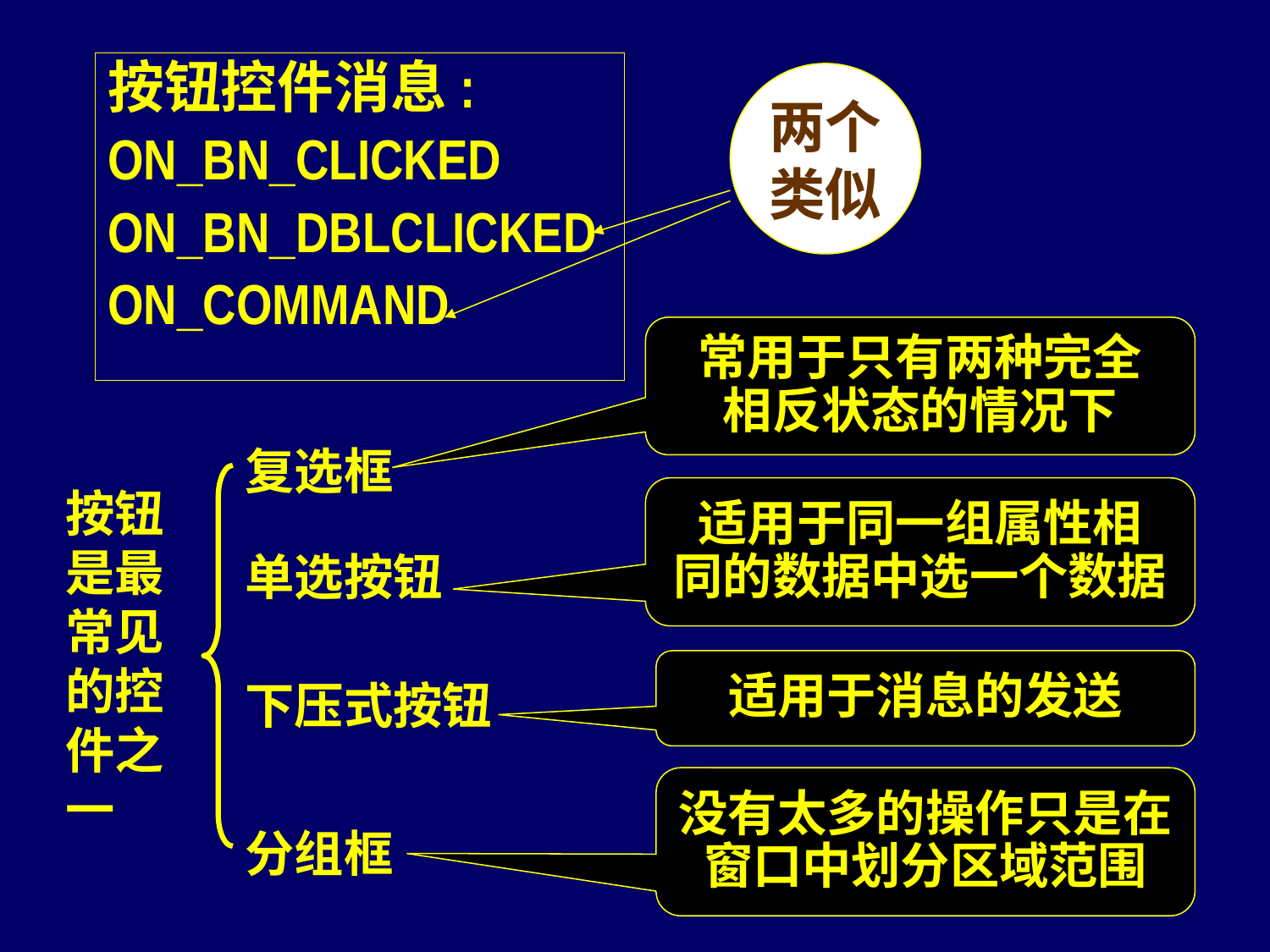

按钮控件消息:
ON_BN_CLICKED
ON_BN_DBLCLICKED
ON_COMMAND
两个
类似

常用于只有两种完全
相反状态的情况下
复选框

按钮是最常见的控件之一
适用于同一组属性相
同的数据中选一个数据
单选按钮
适用于消息的发送
下压式按钮
没有太多的操作只是在
窗口中划分区域范围
分组框
20